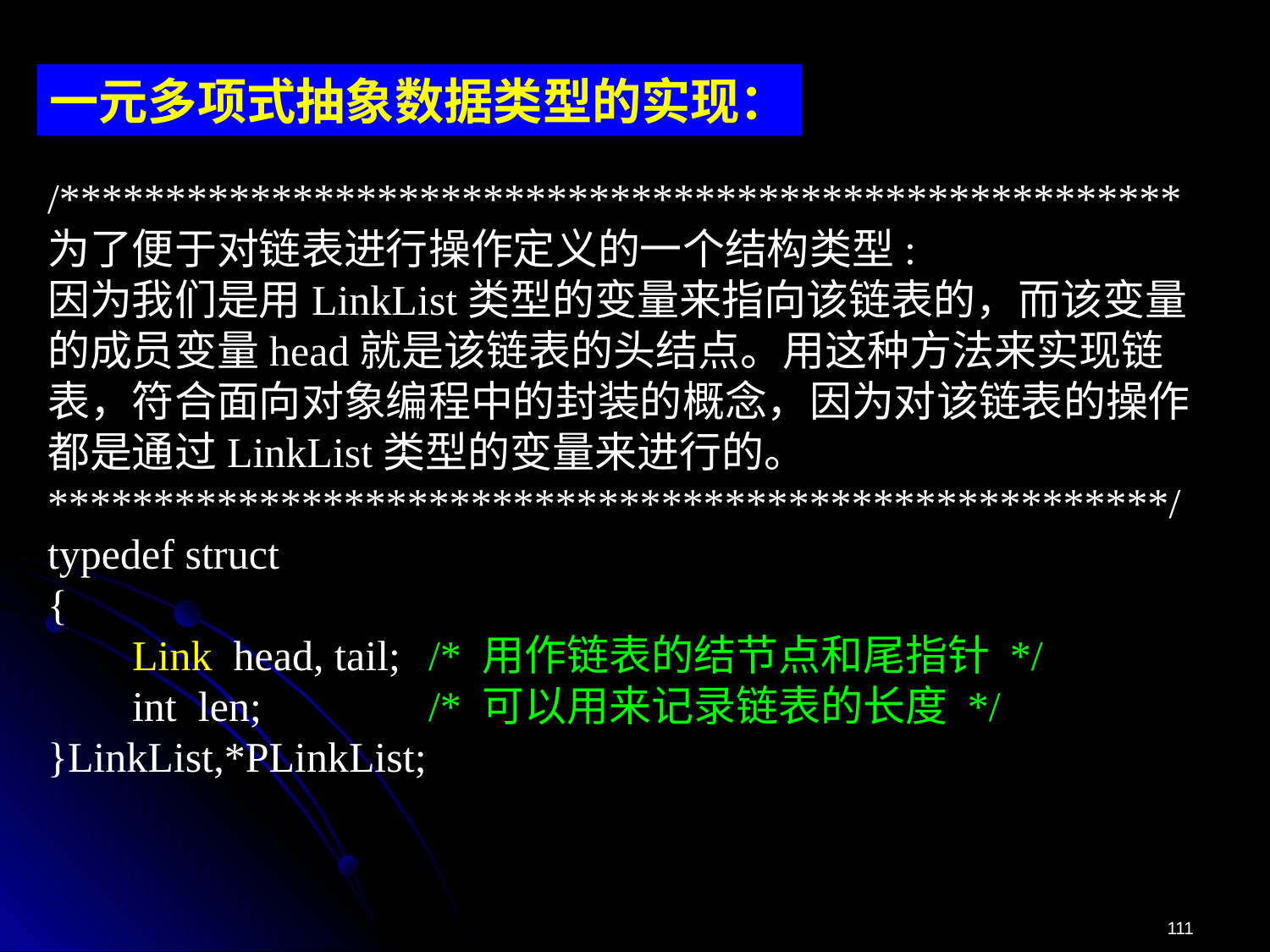

一元多项式抽象数据类型的实现：
/*****************************************************
为了便于对链表进行操作定义的一个结构类型:
因为我们是用LinkList类型的变量来指向该链表的，而该变量的成员变量head就是该链表的头结点。用这种方法来实现链表，符合面向对象编程中的封装的概念，因为对该链表的操作都是通过LinkList类型的变量来进行的。
*****************************************************/
typedef struct
{
        Link  head, tail;	/* 用作链表的结节点和尾指针 */
        int  len;		/* 可以用来记录链表的长度 */
}LinkList,*PLinkList;

111